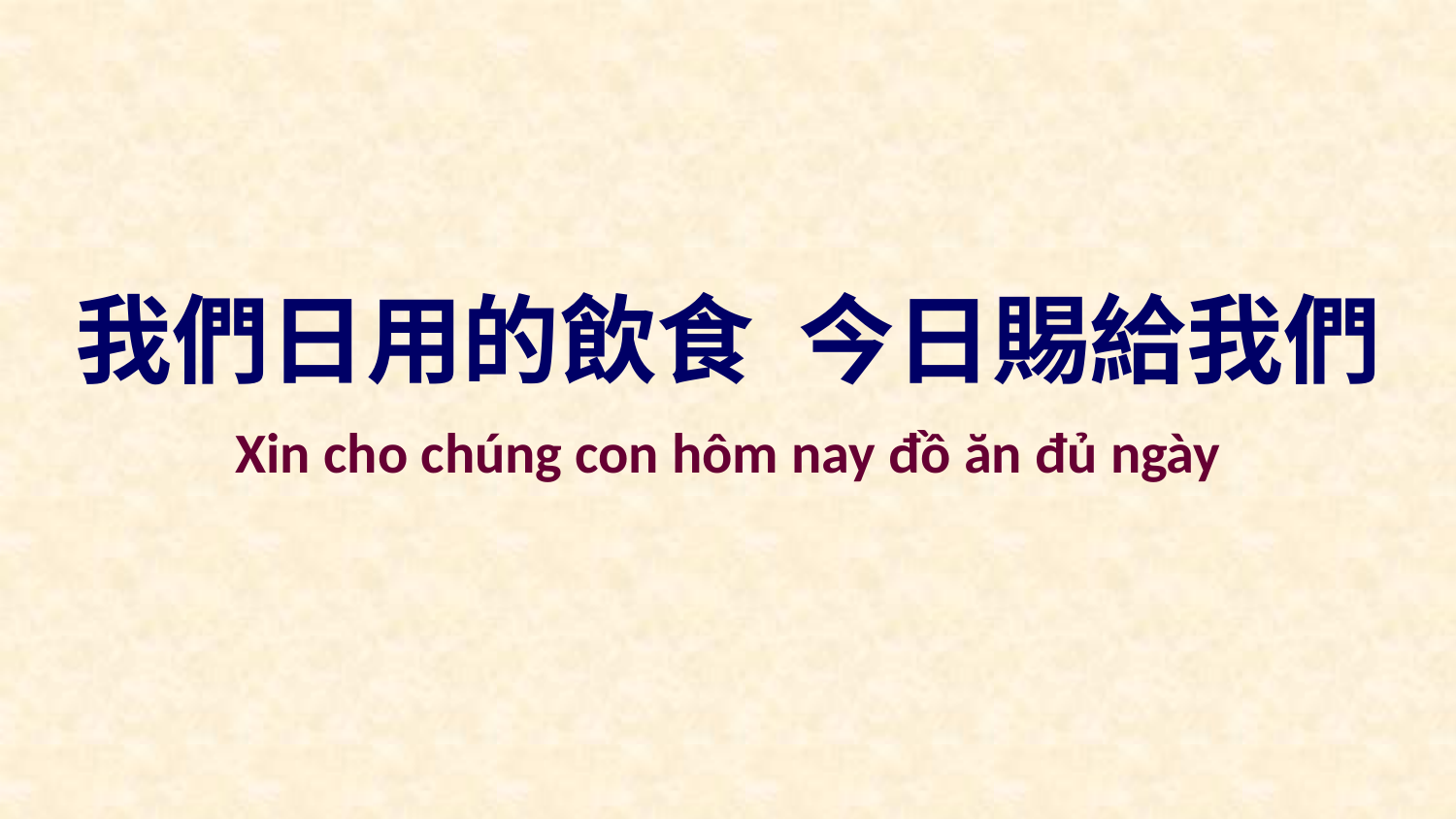

我們日用的飲食  今日賜給我們
Xin cho chúng con hôm nay đồ ăn đủ ngày